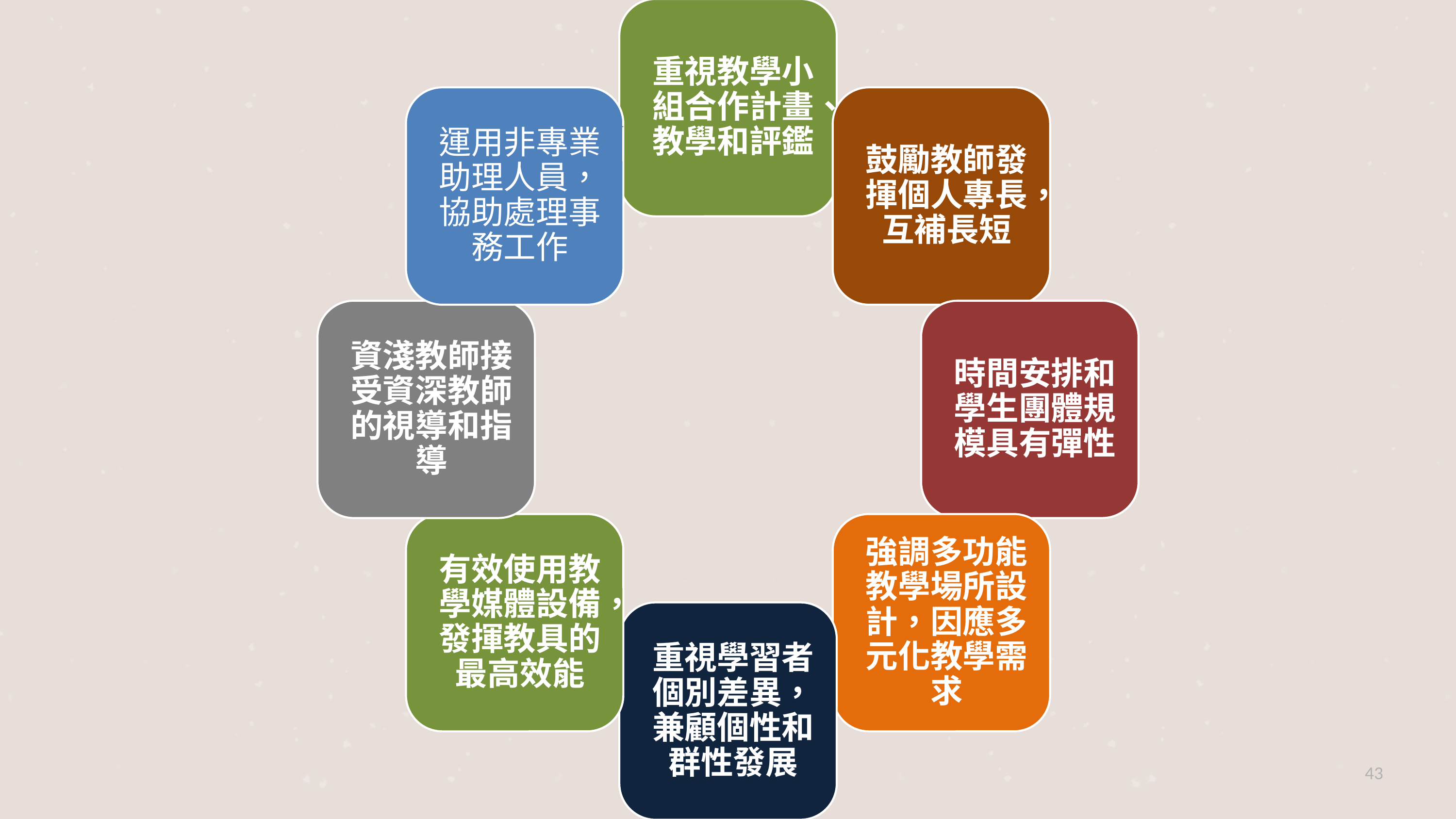

重視教學小組合作計畫、教學和評鑑
鼓勵教師發揮個人專長，互補長短
時間安排和學生團體規模具有彈性
強調多功能教學場所設計，因應多元化教學需求
重視學習者個別差異，兼顧個性和群性發展
有效使用教學媒體設備，發揮教具的最高效能
資淺教師接受資深教師的視導和指導
運用非專業助理人員，協助處理事務工作
43